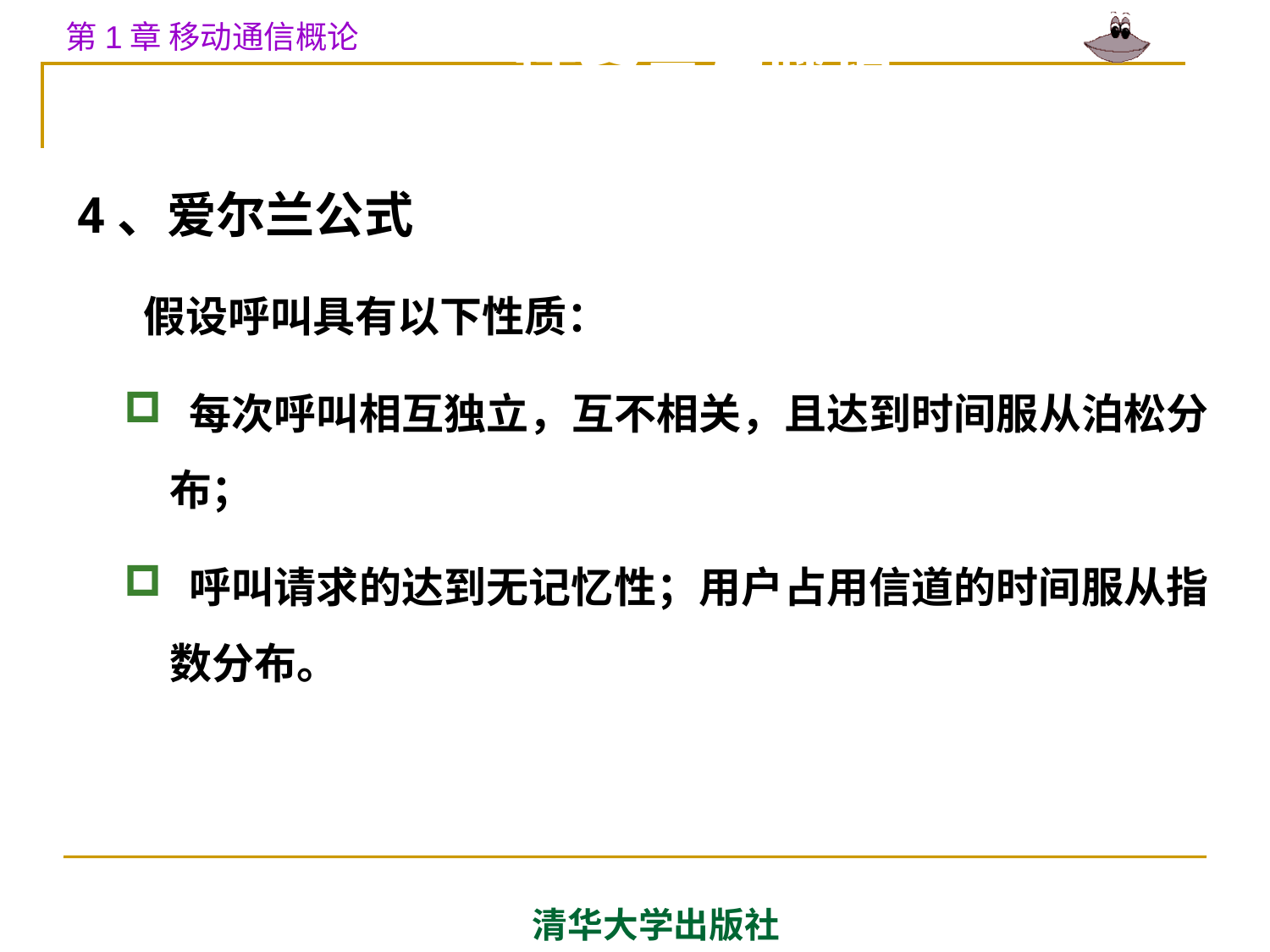

# 二、话务量与呼损
4、爱尔兰公式
	 假设呼叫具有以下性质：
 每次呼叫相互独立，互不相关，且达到时间服从泊松分布；
 呼叫请求的达到无记忆性；用户占用信道的时间服从指数分布。